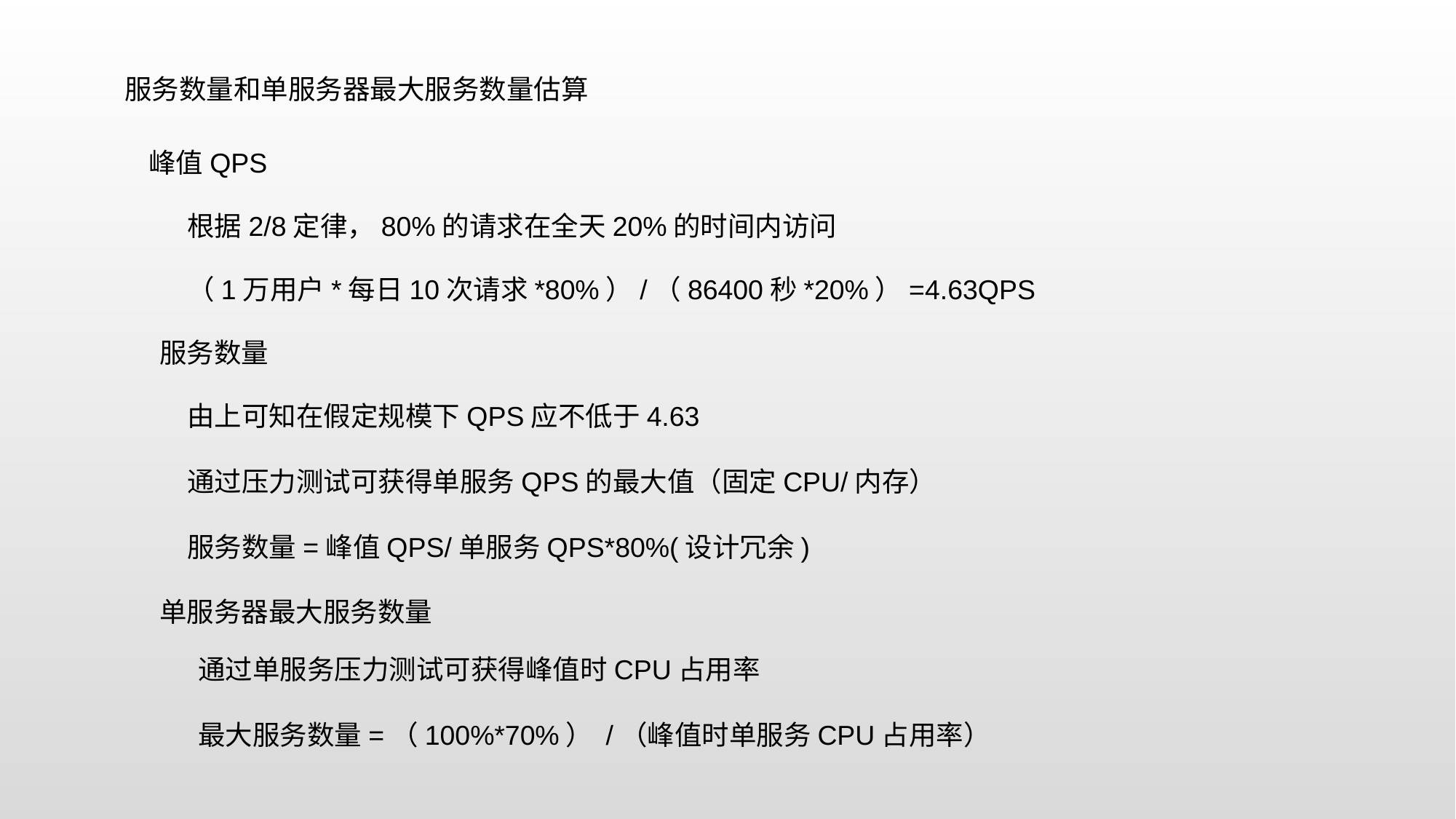

服务数量和单服务器最大服务数量估算
峰值QPS
根据2/8定律，80%的请求在全天20%的时间内访问
（1万用户*每日10次请求*80%）/（86400秒*20%）=4.63QPS
服务数量
由上可知在假定规模下QPS应不低于4.63

通过压力测试可获得单服务QPS的最大值（固定CPU/内存）

服务数量=峰值QPS/单服务QPS*80%(设计冗余)
单服务器最大服务数量
通过单服务压力测试可获得峰值时CPU占用率

最大服务数量=（100%*70%） /（峰值时单服务CPU占用率）